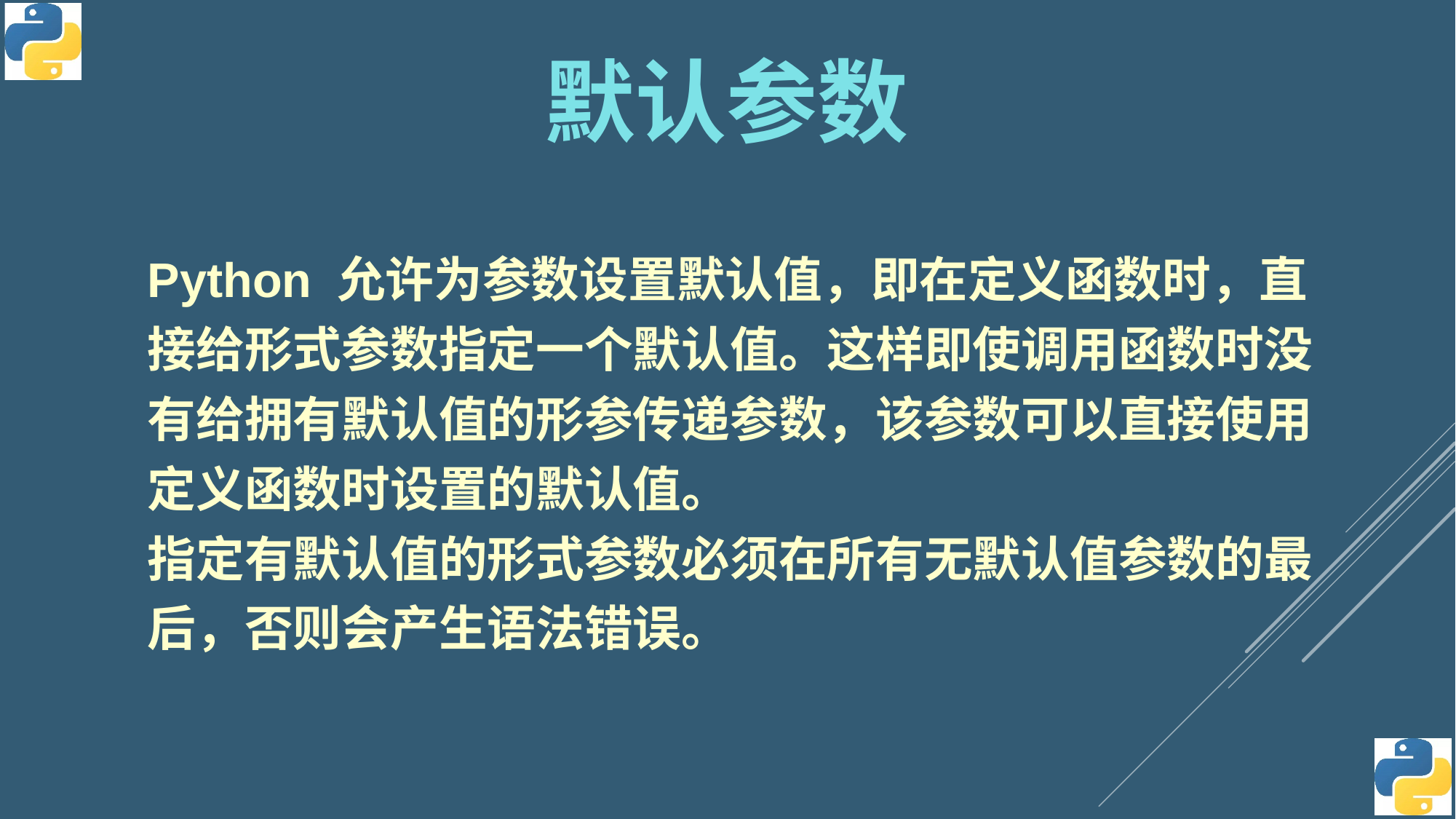

默认参数
Python 允许为参数设置默认值，即在定义函数时，直接给形式参数指定一个默认值。这样即使调用函数时没有给拥有默认值的形参传递参数，该参数可以直接使用定义函数时设置的默认值。
指定有默认值的形式参数必须在所有无默认值参数的最后，否则会产生语法错误。